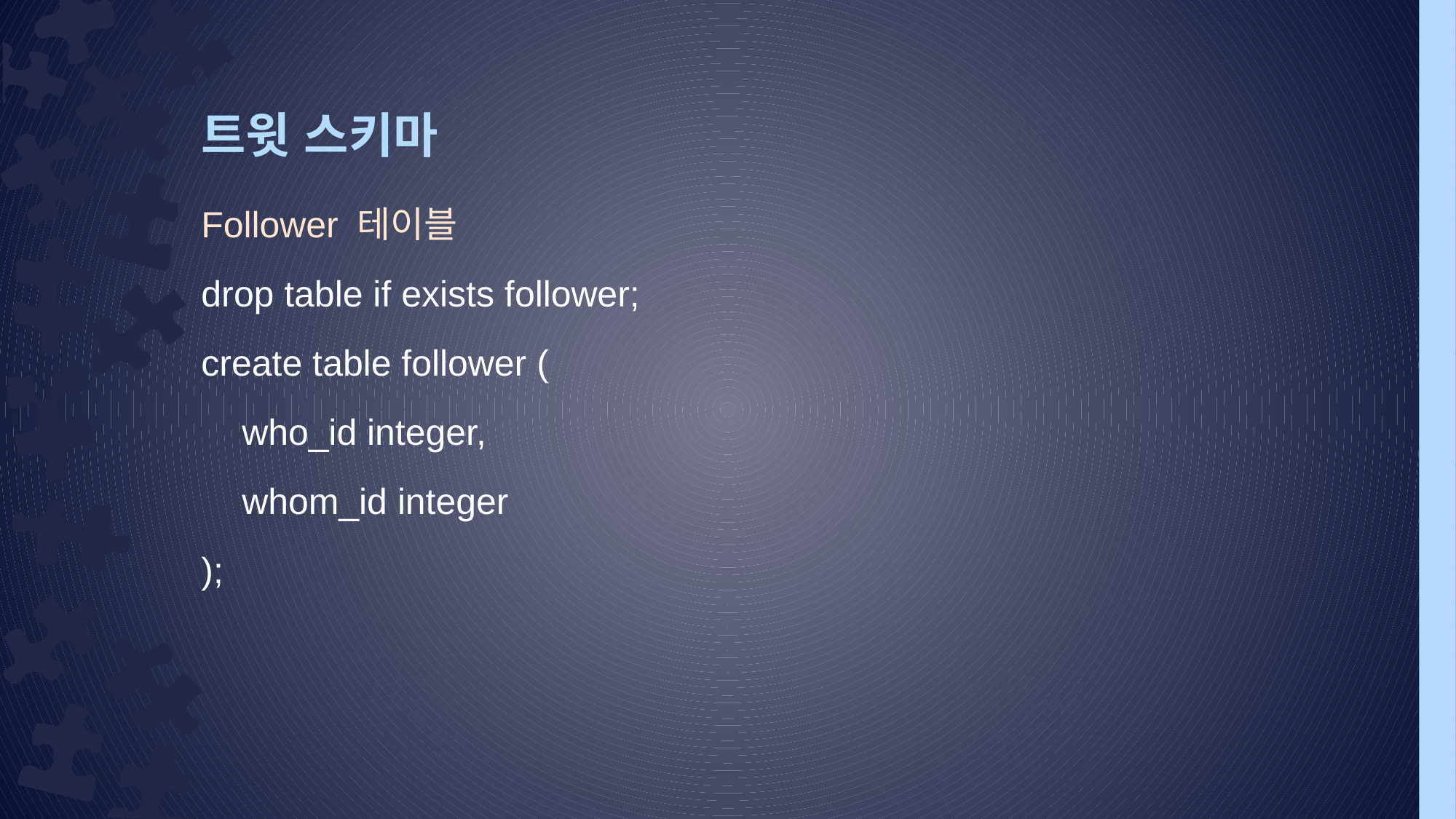

# 트윗 스키마
Follower 테이블
drop table if exists follower;
create table follower (
    who_id integer,
    whom_id integer
);